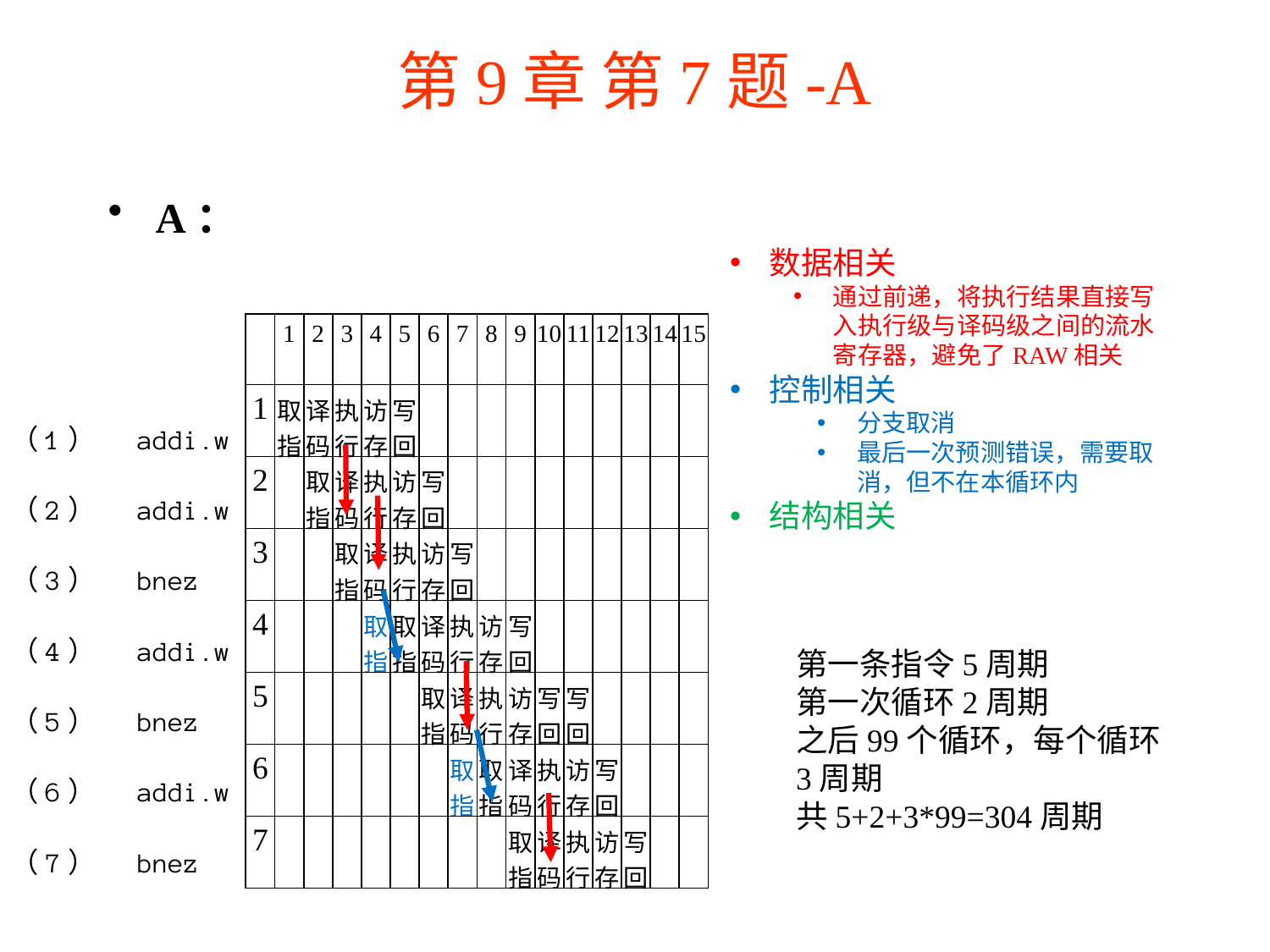

# 第9章 第7题-A
A：
数据相关
通过前递，将执行结果直接写入执行级与译码级之间的流水寄存器，避免了RAW相关
控制相关
分支取消
最后一次预测错误，需要取消，但不在本循环内
结构相关
|  | 1 | 2 | 3 | 4 | 5 | 6 | 7 | 8 | 9 | 10 | 11 | 12 | 13 | 14 | 15 |
| --- | --- | --- | --- | --- | --- | --- | --- | --- | --- | --- | --- | --- | --- | --- | --- |
| 1 | 取指 | 译码 | 执行 | 访存 | 写回 |  |  |  |  |  |  |  |  |  |  |
| 2 |  | 取指 | 译码 | 执行 | 访存 | 写回 |  |  |  |  |  |  |  |  |  |
| 3 |  |  | 取指 | 译码 | 执行 | 访存 | 写回 |  |  |  |  |  |  |  |  |
| 4 |  |  |  | 取指 | 取指 | 译码 | 执行 | 访存 | 写回 |  |  |  |  |  |  |
| 5 |  |  |  |  |  | 取指 | 译码 | 执行 | 访存 | 写回 | 写回 |  |  |  |  |
| 6 |  |  |  |  |  |  | 取指 | 取指 | 译码 | 执行 | 访存 | 写回 |  |  |  |
| 7 |  |  |  |  |  |  |  |  | 取指 | 译码 | 执行 | 访存 | 写回 |  |  |
（1）	addi.w
（2）	addi.w
（3）	bnez
（4）	addi.w
（5）	bnez
（6）	addi.w
（7）	bnez
第一条指令5周期
第一次循环2周期
之后99个循环，每个循环3周期
共5+2+3*99=304周期